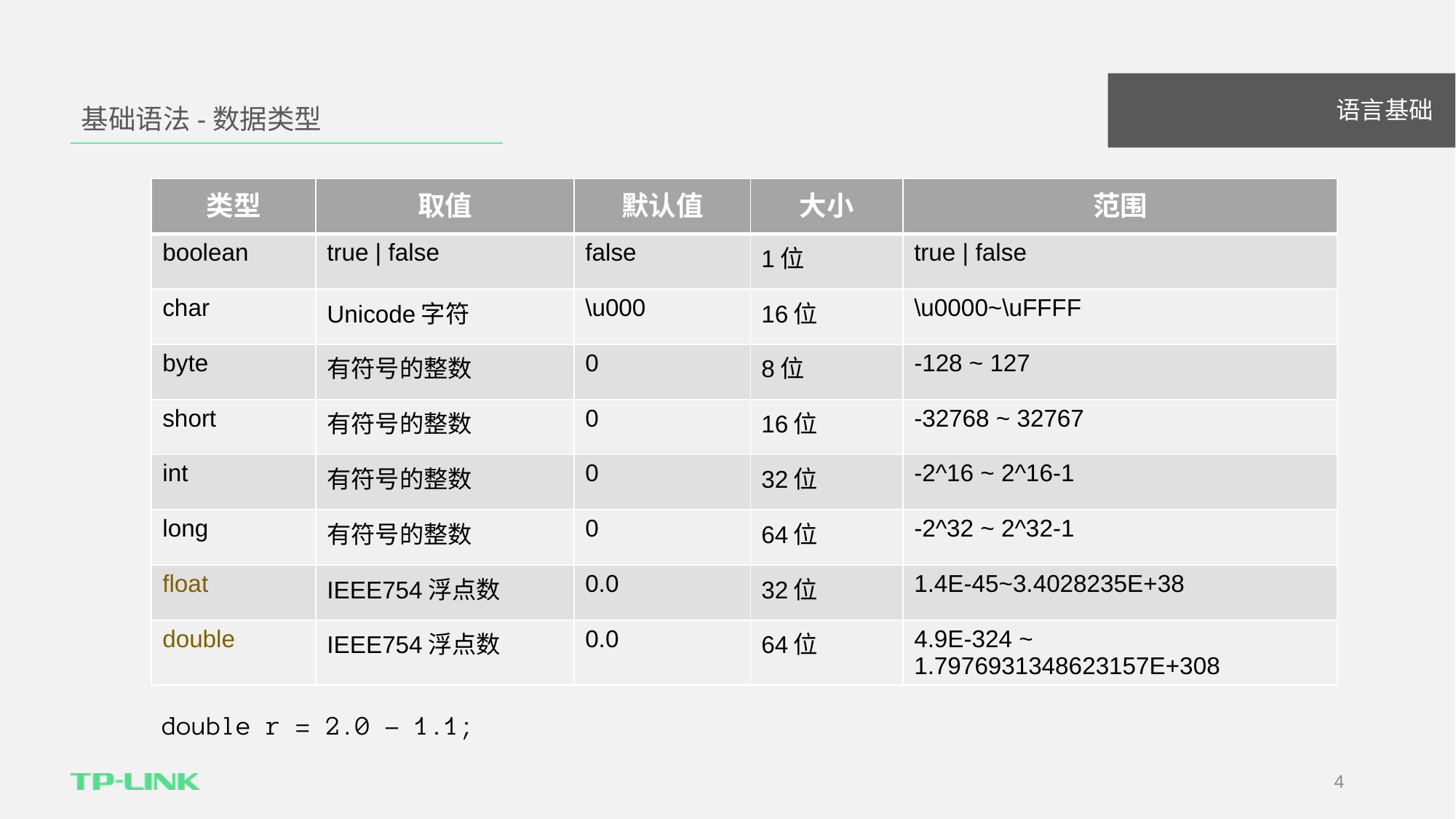

语言基础
# 基础语法-数据类型
| 类型 | 取值 | 默认值 | 大小 | 范围 |
| --- | --- | --- | --- | --- |
| boolean | true | false | false | 1位 | true | false |
| char | Unicode字符 | \u000 | 16位 | \u0000~\uFFFF |
| byte | 有符号的整数 | 0 | 8位 | -128 ~ 127 |
| short | 有符号的整数 | 0 | 16位 | -32768 ~ 32767 |
| int | 有符号的整数 | 0 | 32位 | -2^16 ~ 2^16-1 |
| long | 有符号的整数 | 0 | 64位 | -2^32 ~ 2^32-1 |
| float | IEEE754浮点数 | 0.0 | 32位 | 1.4E-45~3.4028235E+38 |
| double | IEEE754浮点数 | 0.0 | 64位 | 4.9E-324 ~ 1.7976931348623157E+308 |
double r = 2.0 - 1.1;
4